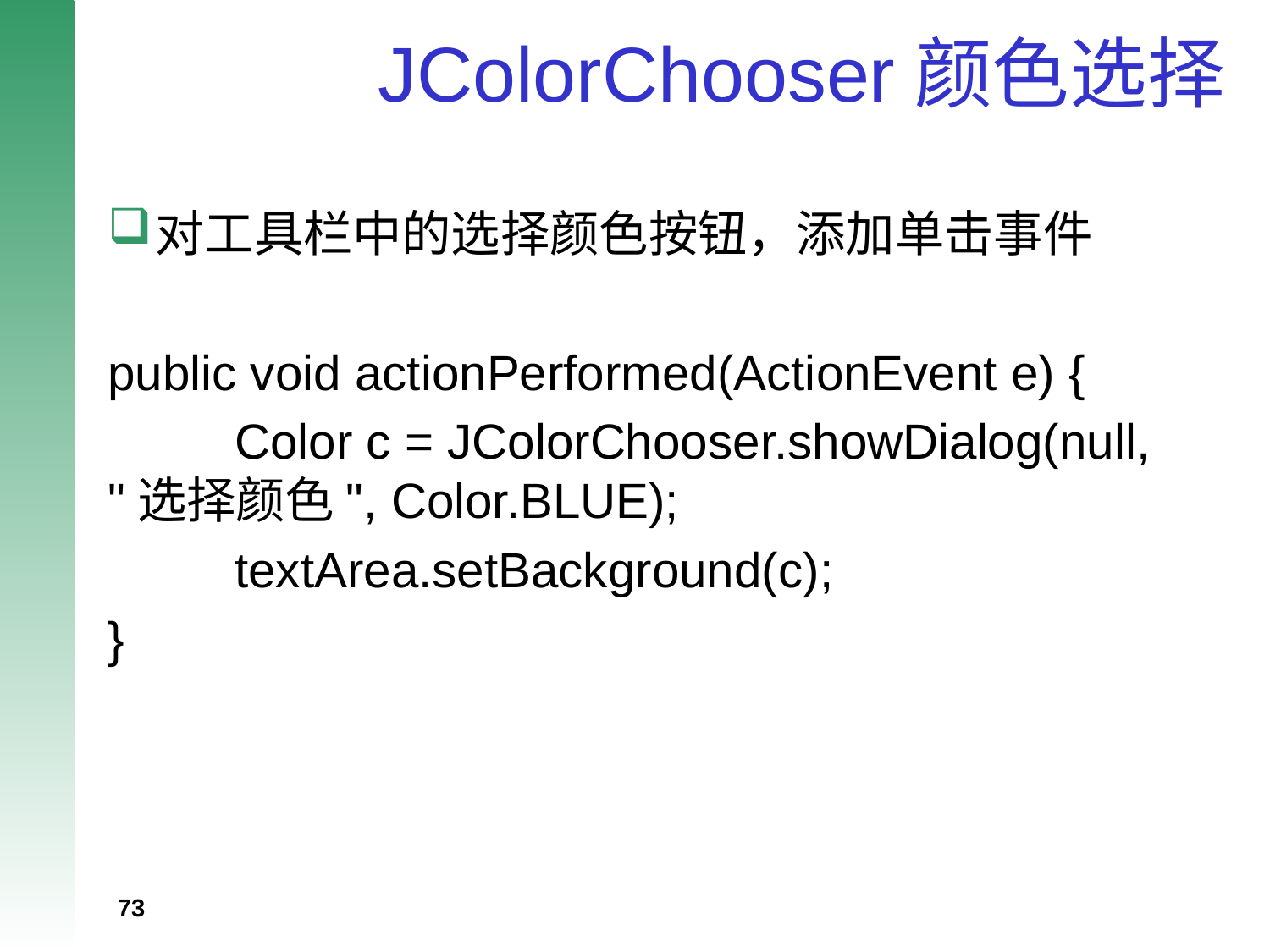

# JColorChooser颜色选择
对工具栏中的选择颜色按钮，添加单击事件

public void actionPerformed(ActionEvent e) {
	Color c = JColorChooser.showDialog(null, "选择颜色", Color.BLUE);
	textArea.setBackground(c);
}
73